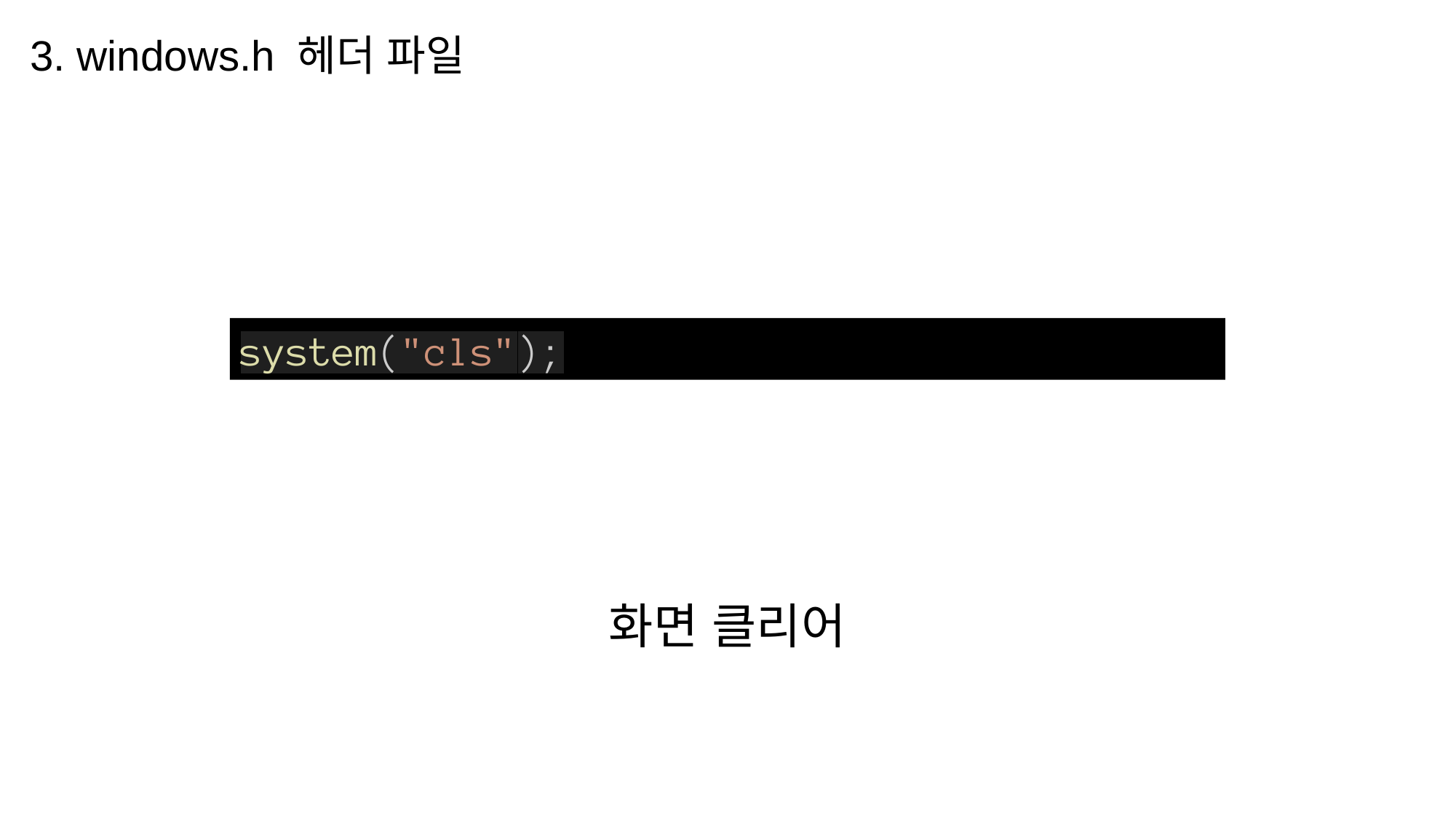

3. windows.h 헤더 파일
system("cls");
화면 클리어